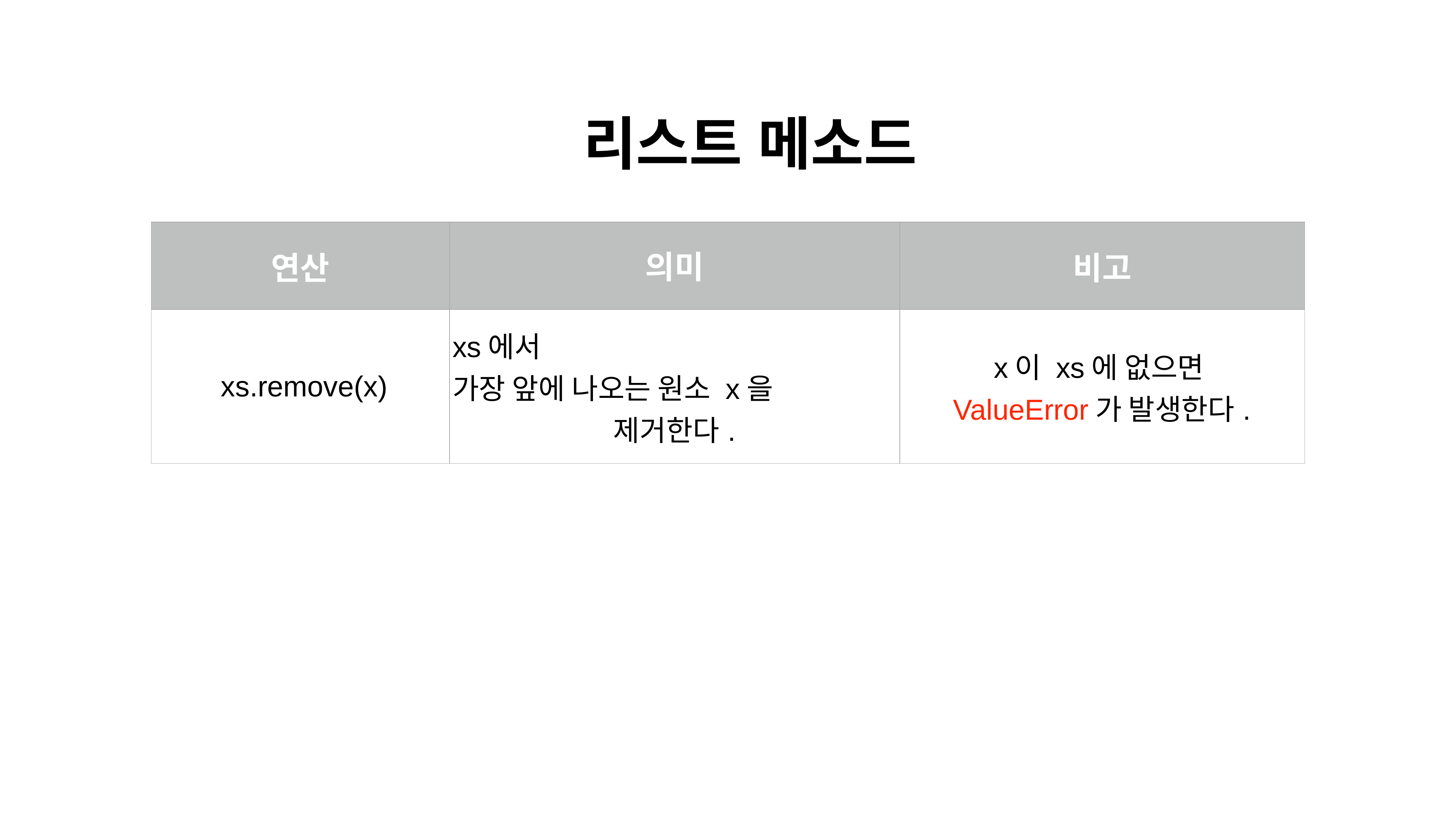

리스트 메소드
| 연산 | 의미 | 비고 |
| --- | --- | --- |
| xs.remove(x) | xs에서 가장 앞에 나오는 원소 x을 제거한다. | x이 xs에 없으면 ValueError가 발생한다. |